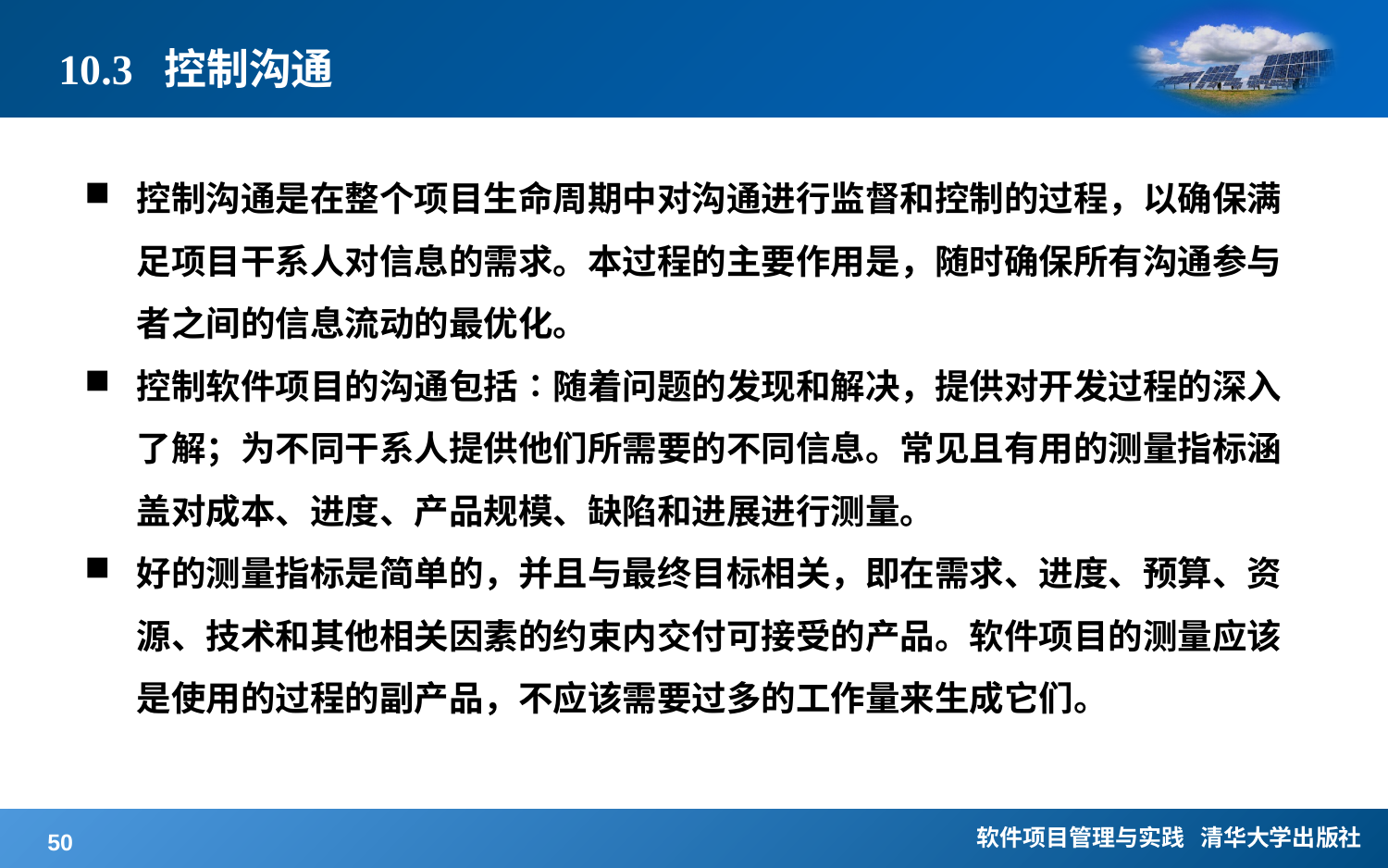

# 10.3  控制沟通
控制沟通是在整个项目生命周期中对沟通进行监督和控制的过程，以确保满足项目干系人对信息的需求。本过程的主要作用是，随时确保所有沟通参与者之间的信息流动的最优化。
控制软件项目的沟通包括∶随着问题的发现和解决，提供对开发过程的深入了解；为不同干系人提供他们所需要的不同信息。常见且有用的测量指标涵盖对成本、进度、产品规模、缺陷和进展进行测量。
好的测量指标是简单的，并且与最终目标相关，即在需求、进度、预算、资源、技术和其他相关因素的约束内交付可接受的产品。软件项目的测量应该是使用的过程的副产品，不应该需要过多的工作量来生成它们。